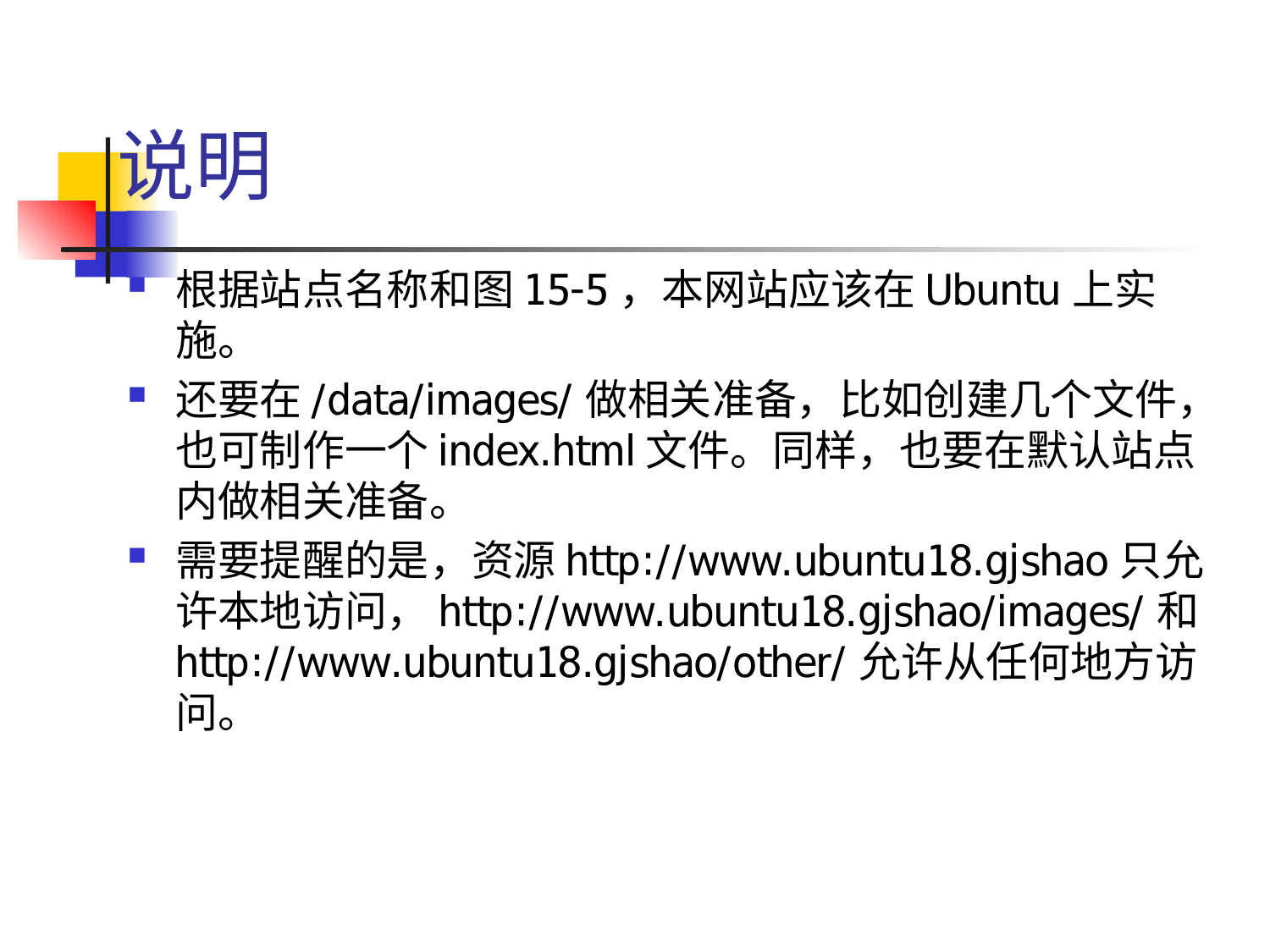

# 说明
根据站点名称和图15-5，本网站应该在Ubuntu上实施。
还要在/data/images/做相关准备，比如创建几个文件，也可制作一个index.html文件。同样，也要在默认站点内做相关准备。
需要提醒的是，资源http://www.ubuntu18.gjshao只允许本地访问，http://www.ubuntu18.gjshao/images/和http://www.ubuntu18.gjshao/other/允许从任何地方访问。